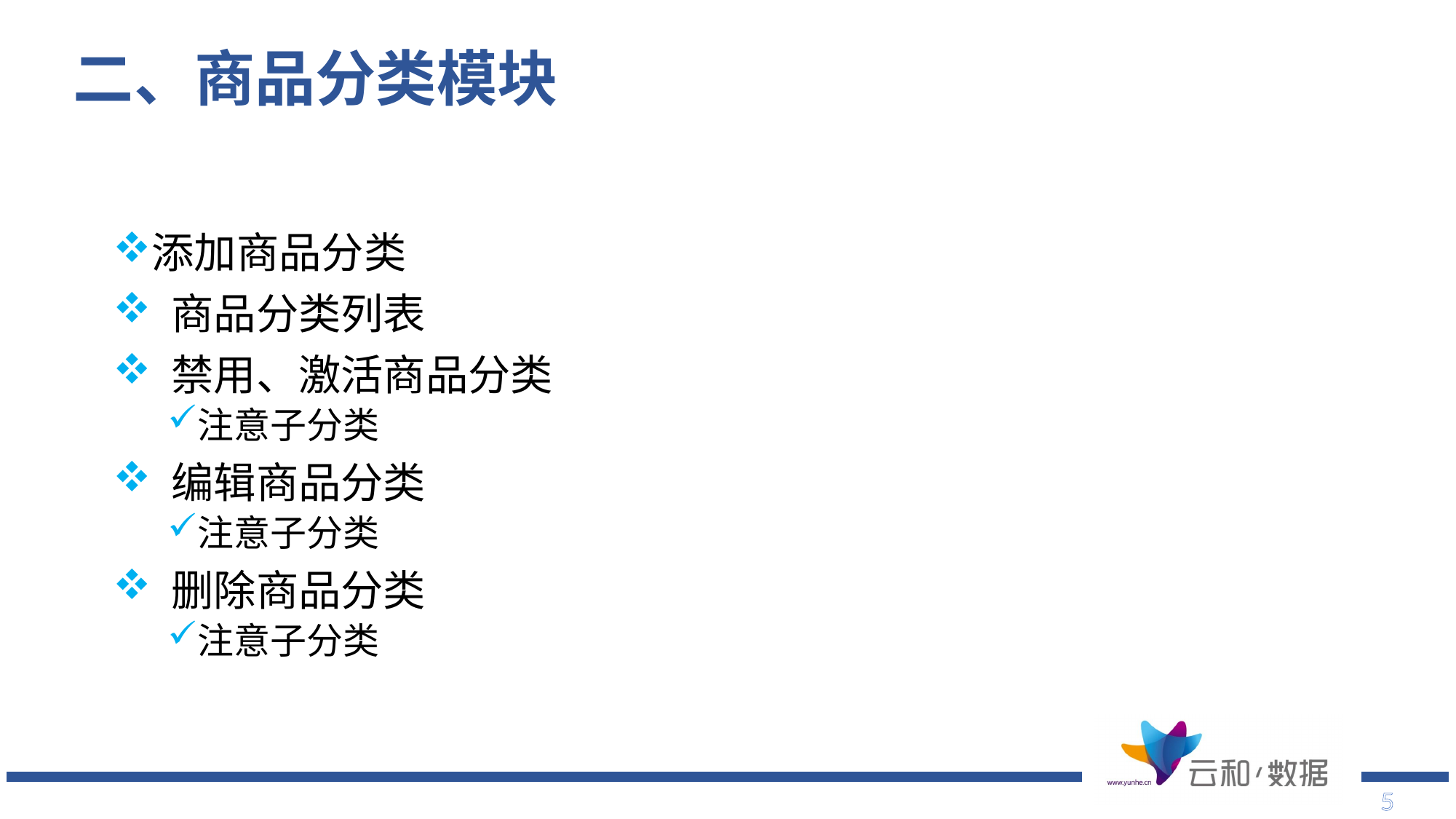

# 二、商品分类模块

添加商品分类
 商品分类列表
 禁用、激活商品分类
注意子分类
 编辑商品分类
注意子分类
 删除商品分类
注意子分类